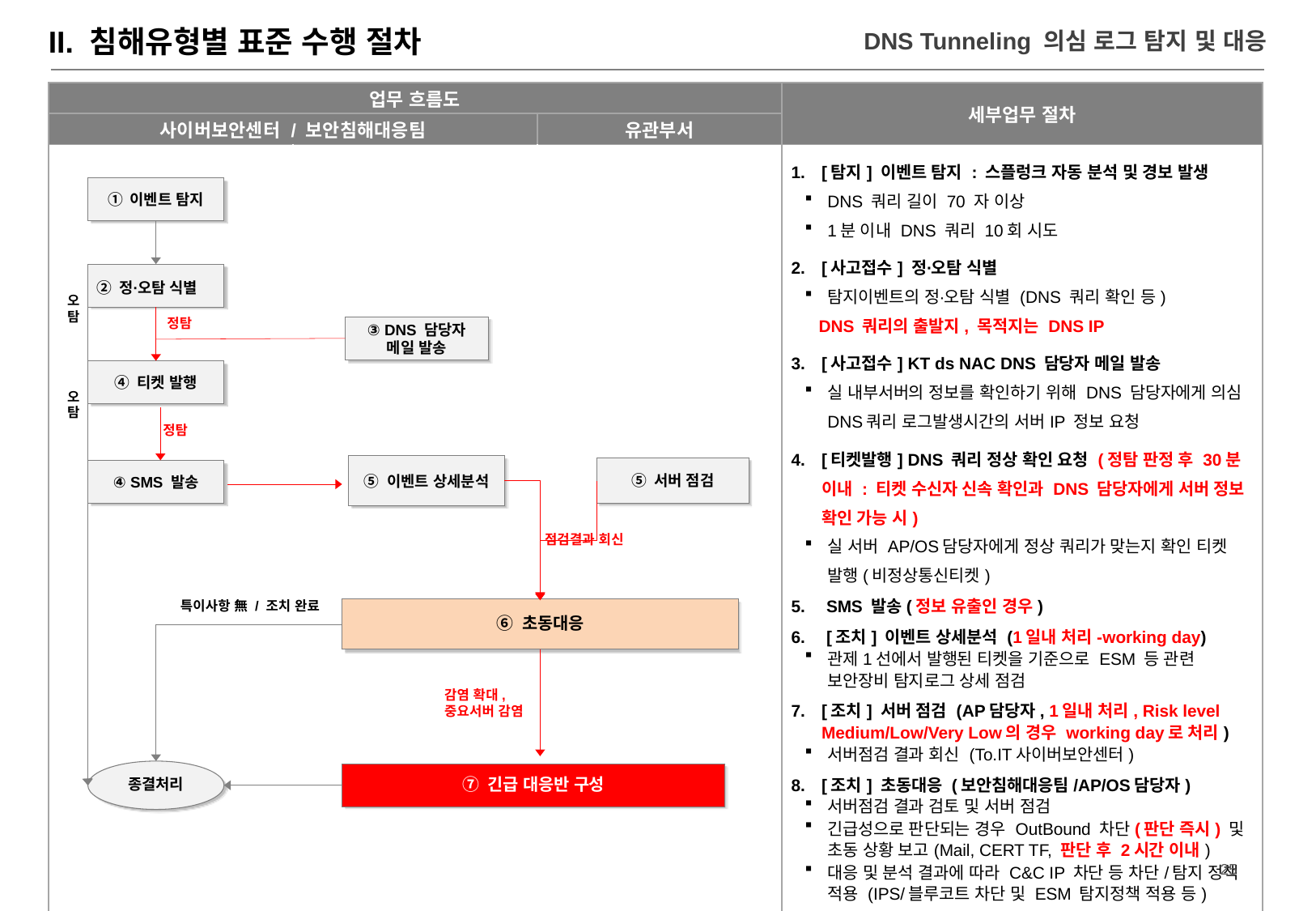

II. 침해유형별 표준 수행 절차
DNS Tunneling 의심 로그 탐지 및 대응
| 업무 흐름도 |  |  | 세부업무 절차 |
| --- | --- | --- | --- |
| 사이버보안센터 / 보안침해대응팀 |  | 유관부서 |  |
|  |  |  | [탐지] 이벤트 탐지 : 스플렁크 자동 분석 및 경보 발생 DNS 쿼리 길이 70 자 이상 1분 이내 DNS 쿼리 10회 시도 [사고접수] 정∙오탐 식별 탐지이벤트의 정∙오탐 식별 (DNS 쿼리 확인 등) DNS 쿼리의 출발지, 목적지는 DNS IP [사고접수] KT ds NAC DNS 담당자 메일 발송 실 내부서버의 정보를 확인하기 위해 DNS 담당자에게 의심 DNS쿼리 로그발생시간의 서버IP 정보 요청 [티켓발행] DNS 쿼리 정상 확인 요청 (정탐 판정 후 30분 이내 : 티켓 수신자 신속 확인과 DNS 담당자에게 서버 정보 확인 가능 시) 실 서버 AP/OS담당자에게 정상 쿼리가 맞는지 확인 티켓 발행(비정상통신티켓) SMS 발송(정보 유출인 경우) [조치] 이벤트 상세분석 (1일내 처리-working day) 관제1선에서 발행된 티켓을 기준으로 ESM 등 관련 보안장비 탐지로그 상세 점검 [조치] 서버 점검 (AP담당자, 1일내 처리, Risk level Medium/Low/Very Low의 경우 working day로 처리) 서버점검 결과 회신 (To.IT사이버보안센터) [조치] 초동대응 (보안침해대응팀/AP/OS담당자) 서버점검 결과 검토 및 서버 점검 긴급성으로 판단되는 경우 OutBound 차단(판단 즉시) 및 초동 상황 보고(Mail, CERT TF, 판단 후 2시간 이내) 대응 및 분석 결과에 따라 C&C IP 차단 등 차단/탐지 정책 적용 (IPS/블루코트 차단 및 ESM 탐지정책 적용 등) 긴급대응반 구성 (보안침해대응팀 / CERT TF) ESM 등의 로그 추가 분석을 통해 감염 확대 징후 포착, 중요 시스템 감염의 경우 긴급대응반 구성 상황보고서 : 긴급대응반 구성 후 24시간 이내 종료보고서 : 종결처리 후 24시간 이내(개선사항 포함) |
① 이벤트 탐지
  ② 정∙오탐 식별
오탐
정탐
③ DNS 담당자
메일 발송
④ 티켓 발행
오탐
정탐
⑤ 이벤트 상세분석
⑤ 서버 점검
④ SMS 발송
점검결과 회신
특이사항 無 / 조치 완료
⑥ 초동대응
감염 확대,
중요서버 감염
종결처리
⑦ 긴급 대응반 구성
25